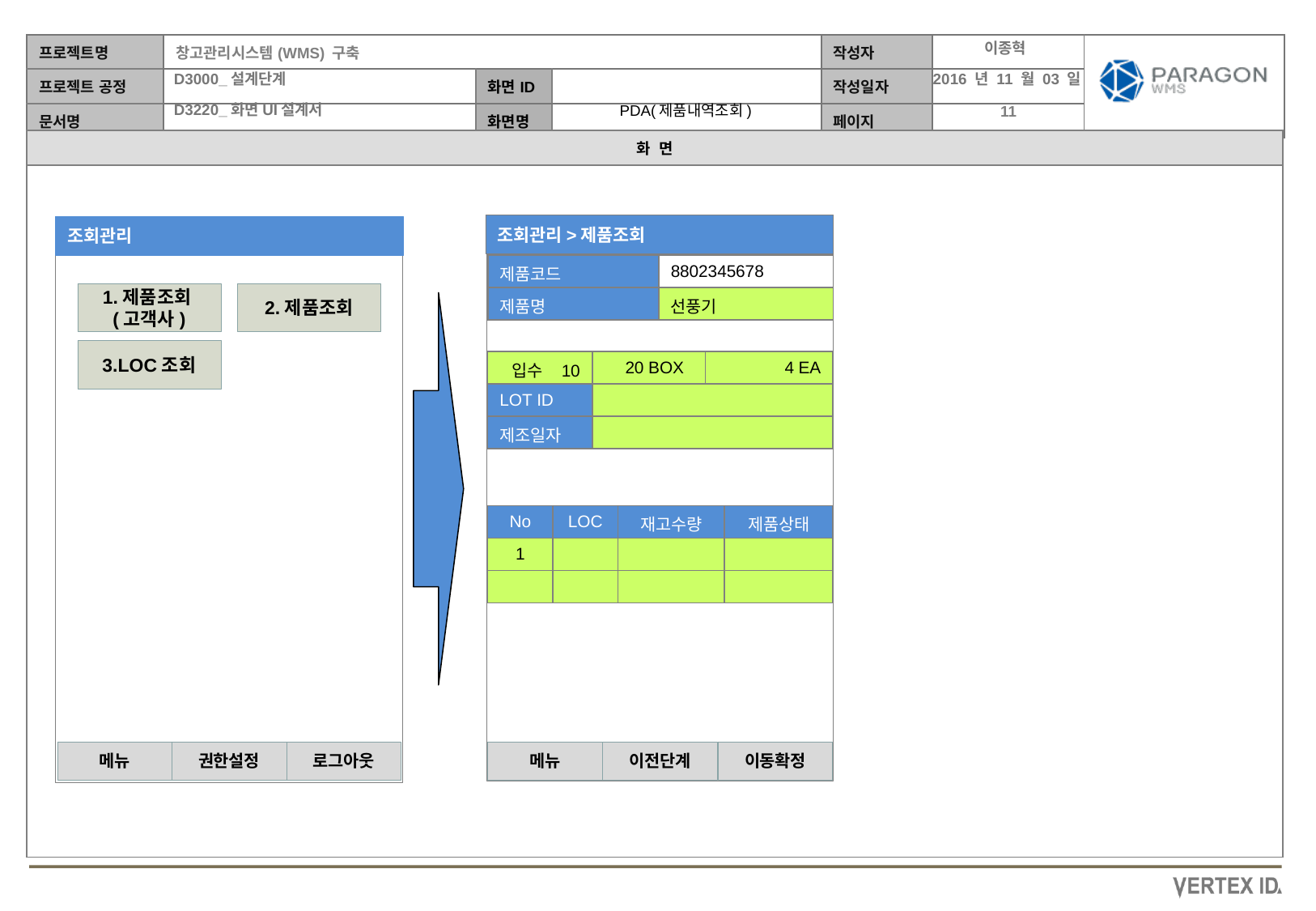

이종혁
2016 년 11 월 03 일
PDA(제품내역조회)
조회관리>제품조회

조회관리

| 제품코드 | 8802345678 |
| --- | --- |
| 제품명 | 선풍기 |
1.제품조회(고객사)
2.제품조회

3.LOC조회
| 입수 10 | 20 BOX | 4 EA |
| --- | --- | --- |
| LOT ID |  |  |
| 제조일자 |  |  |
| No | LOC | 재고수량 | 제품상태 |
| --- | --- | --- | --- |
| 1 |  |  |  |
|  |  |  |  |
메뉴
권한설정
로그아웃
메뉴
이전단계
이동확정